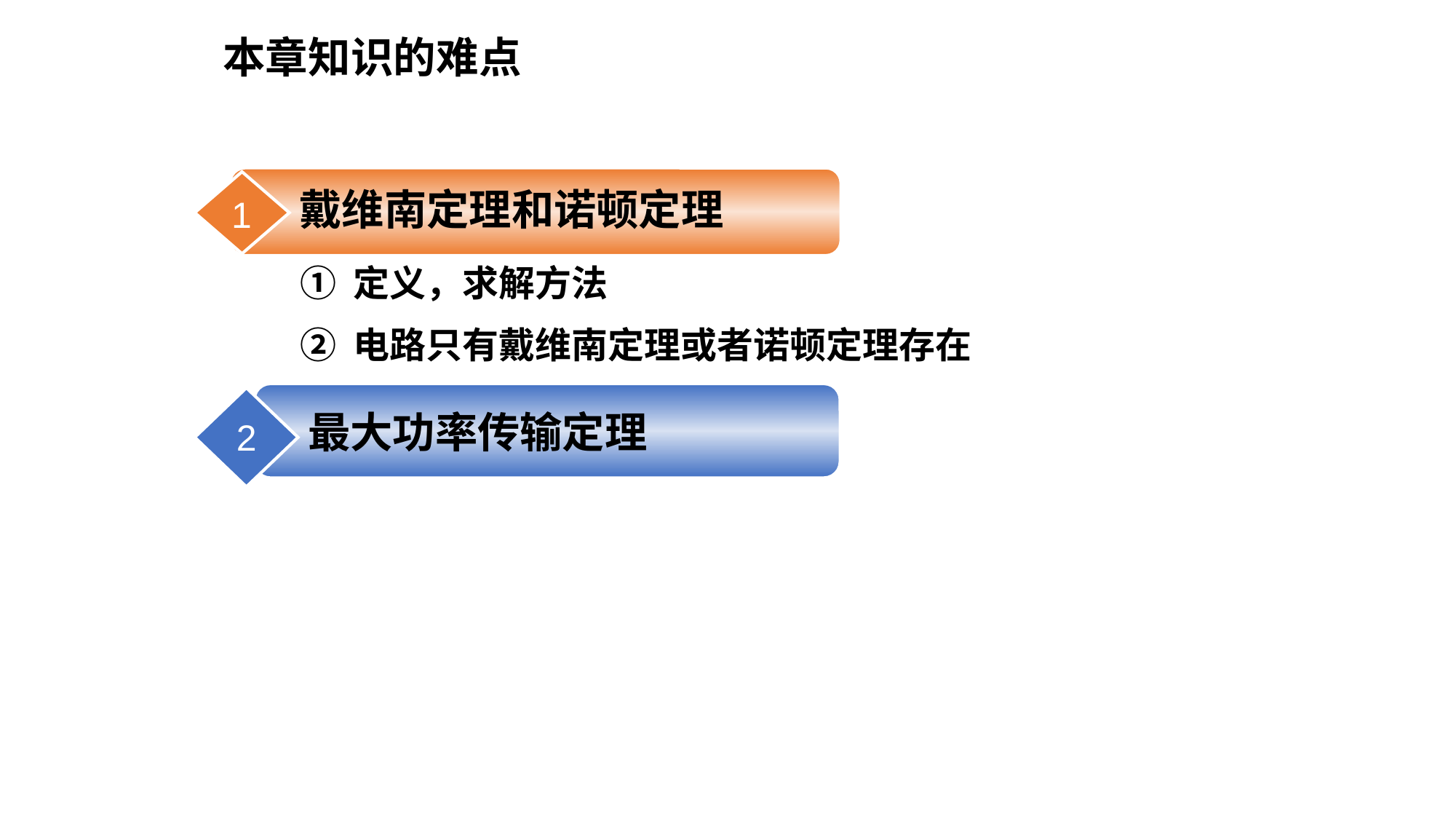

# 本章知识的难点

     戴维南定理和诺顿定理
1
① 定义，求解方法
② 电路只有戴维南定理或者诺顿定理存在

      最大功率传输定理
2